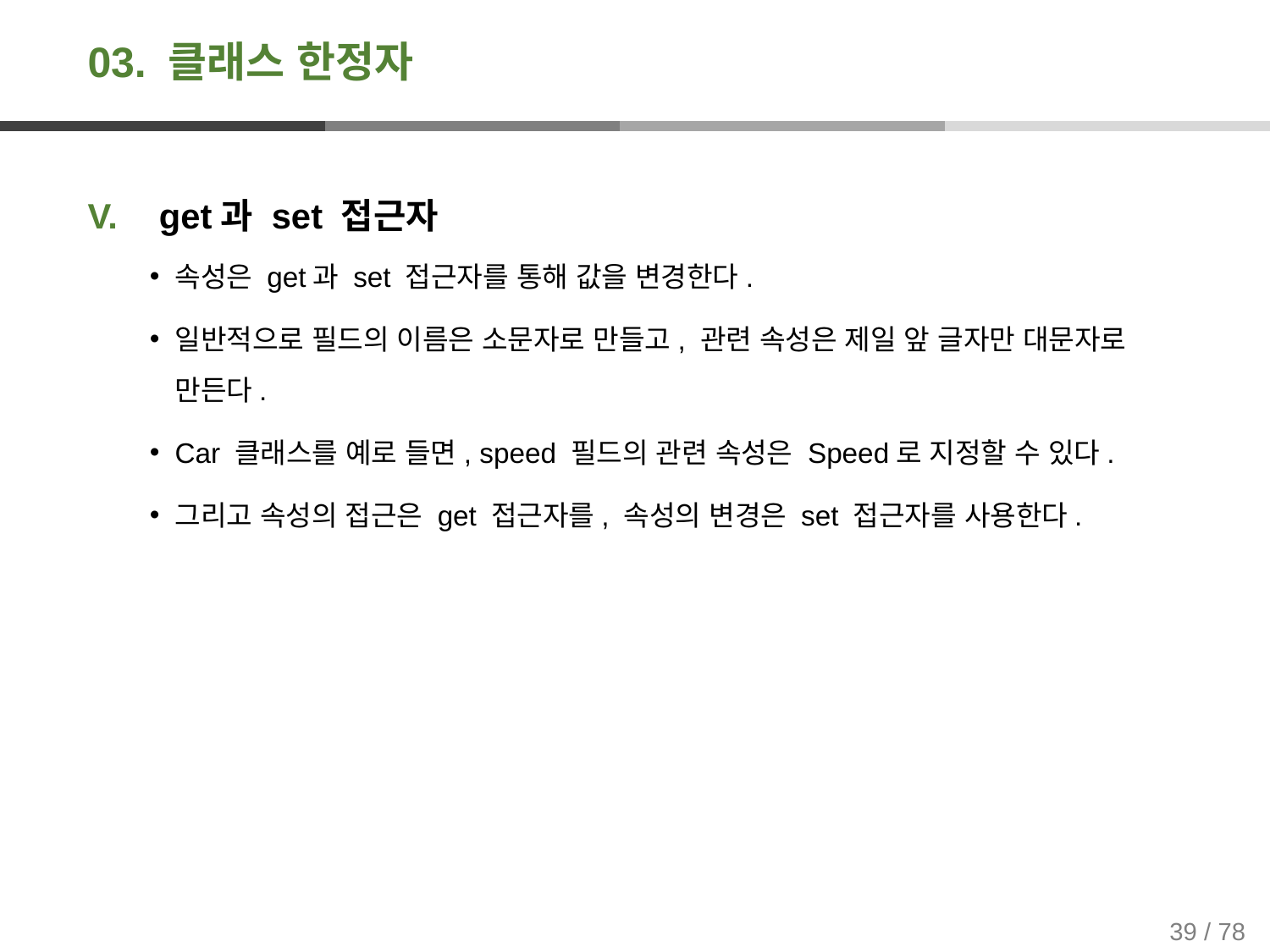

# 03. 클래스 한정자
get과 set 접근자
속성은 get과 set 접근자를 통해 값을 변경한다.
일반적으로 필드의 이름은 소문자로 만들고, 관련 속성은 제일 앞 글자만 대문자로 만든다.
Car 클래스를 예로 들면, speed 필드의 관련 속성은 Speed로 지정할 수 있다.
그리고 속성의 접근은 get 접근자를, 속성의 변경은 set 접근자를 사용한다.